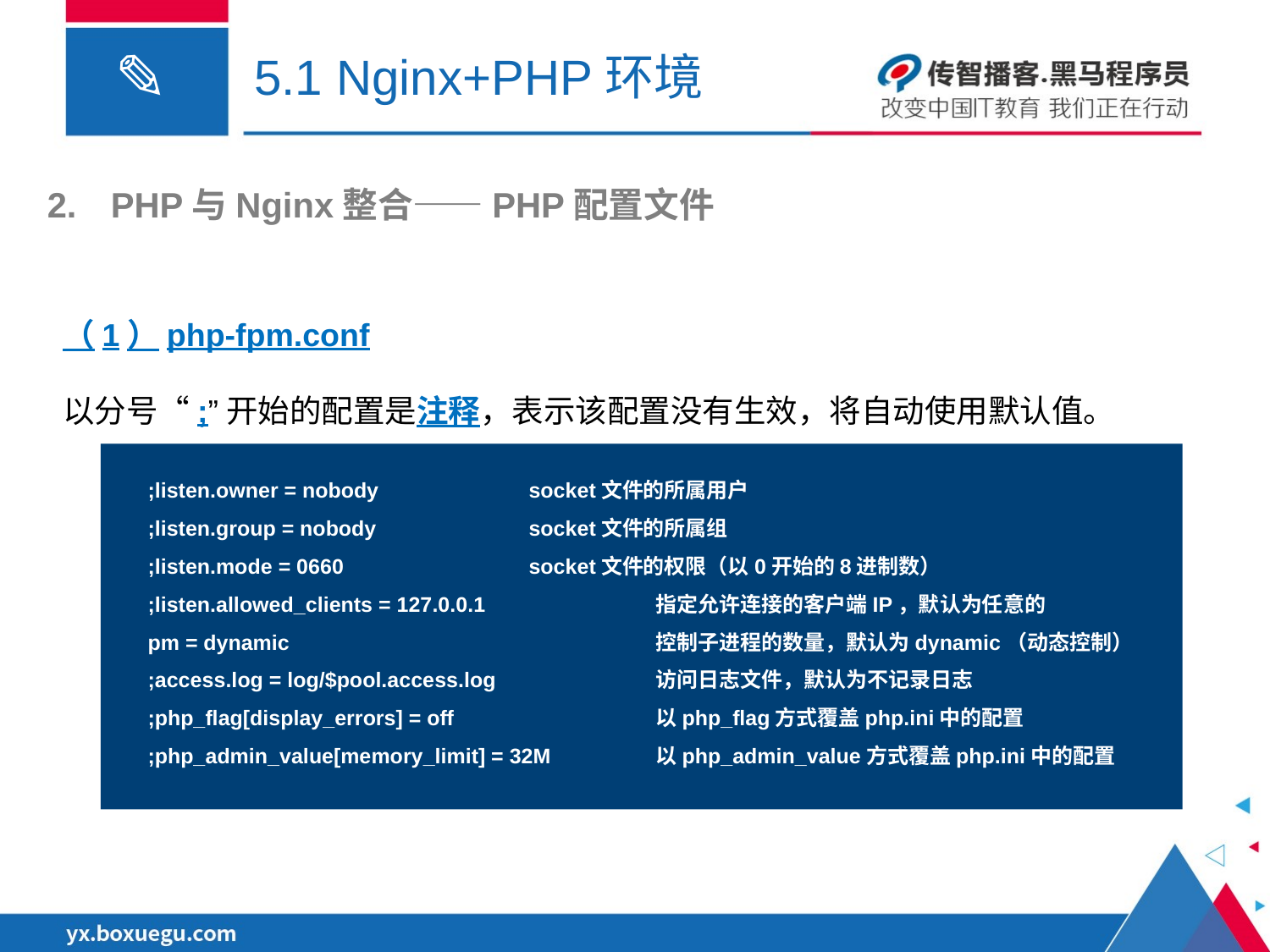

# 5.1 Nginx+PHP环境
PHP与Nginx整合——PHP配置文件
（1）php-fpm.conf
以分号“;”开始的配置是注释，表示该配置没有生效，将自动使用默认值。

;listen.owner = nobody		socket文件的所属用户
;listen.group = nobody		socket文件的所属组
;listen.mode = 0660		socket文件的权限（以0开始的8进制数）
;listen.allowed_clients = 127.0.0.1		指定允许连接的客户端IP，默认为任意的
pm = dynamic			控制子进程的数量，默认为dynamic（动态控制）
;access.log = log/$pool.access.log		访问日志文件，默认为不记录日志
;php_flag[display_errors] = off		以php_flag方式覆盖php.ini中的配置
;php_admin_value[memory_limit] = 32M	以php_admin_value方式覆盖php.ini中的配置